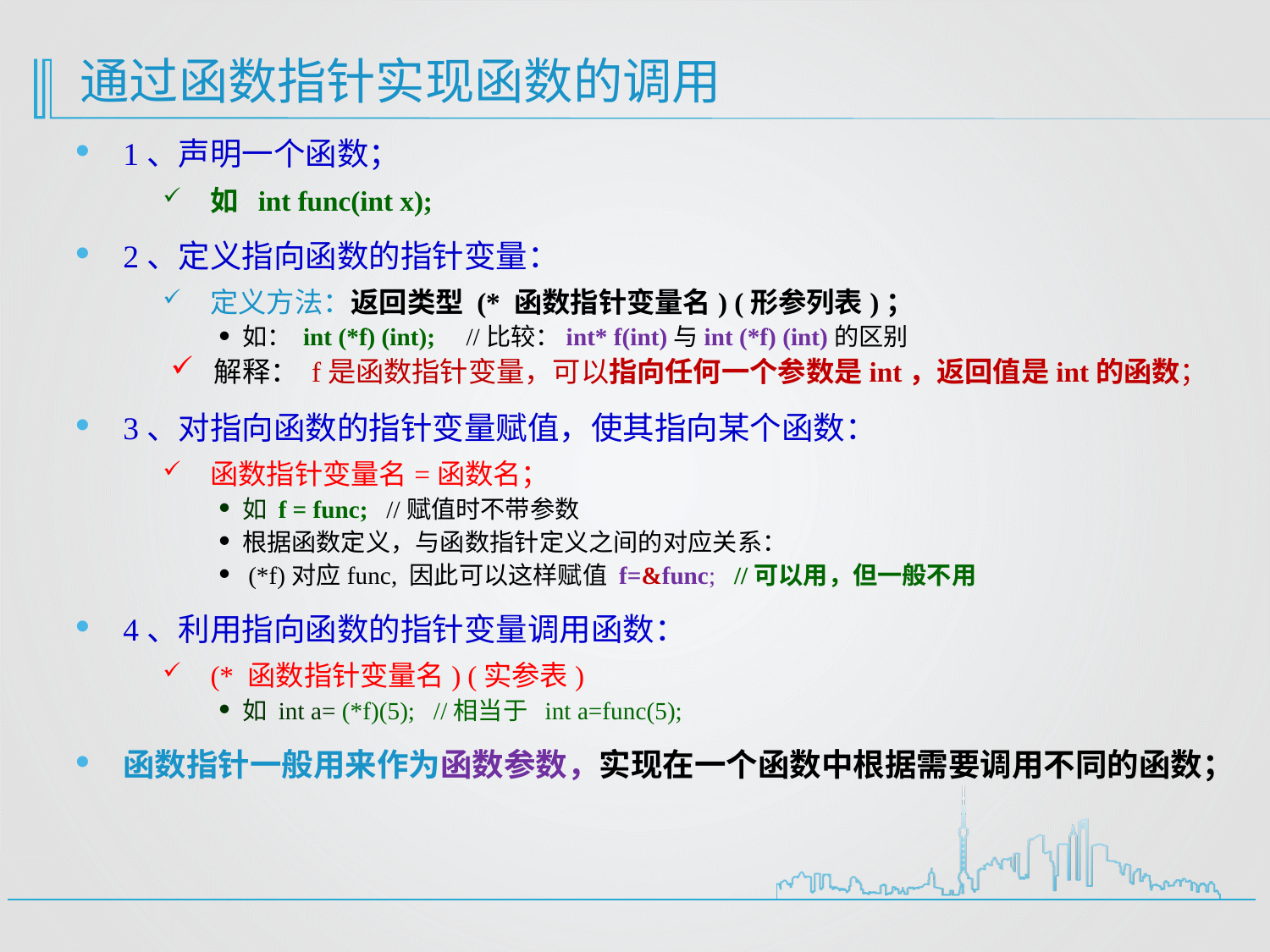

# 通过函数指针实现函数的调用
1、声明一个函数；
如  int func(int x);
2、定义指向函数的指针变量：
定义方法：返回类型 (* 函数指针变量名) (形参列表)；
如： int (*f) (int);     //比较：int* f(int)与int (*f) (int)的区别
  解释： f是函数指针变量，可以指向任何一个参数是int，返回值是int的函数；
3、对指向函数的指针变量赋值，使其指向某个函数：
函数指针变量名=函数名；
如 f = func;   //赋值时不带参数
根据函数定义，与函数指针定义之间的对应关系：
 (*f)对应func, 因此可以这样赋值 f=&func;   //可以用，但一般不用
4、利用指向函数的指针变量调用函数：
(* 函数指针变量名) (实参表)
如 int a= (*f)(5);   //相当于  int a=func(5);
函数指针一般用来作为函数参数，实现在一个函数中根据需要调用不同的函数；